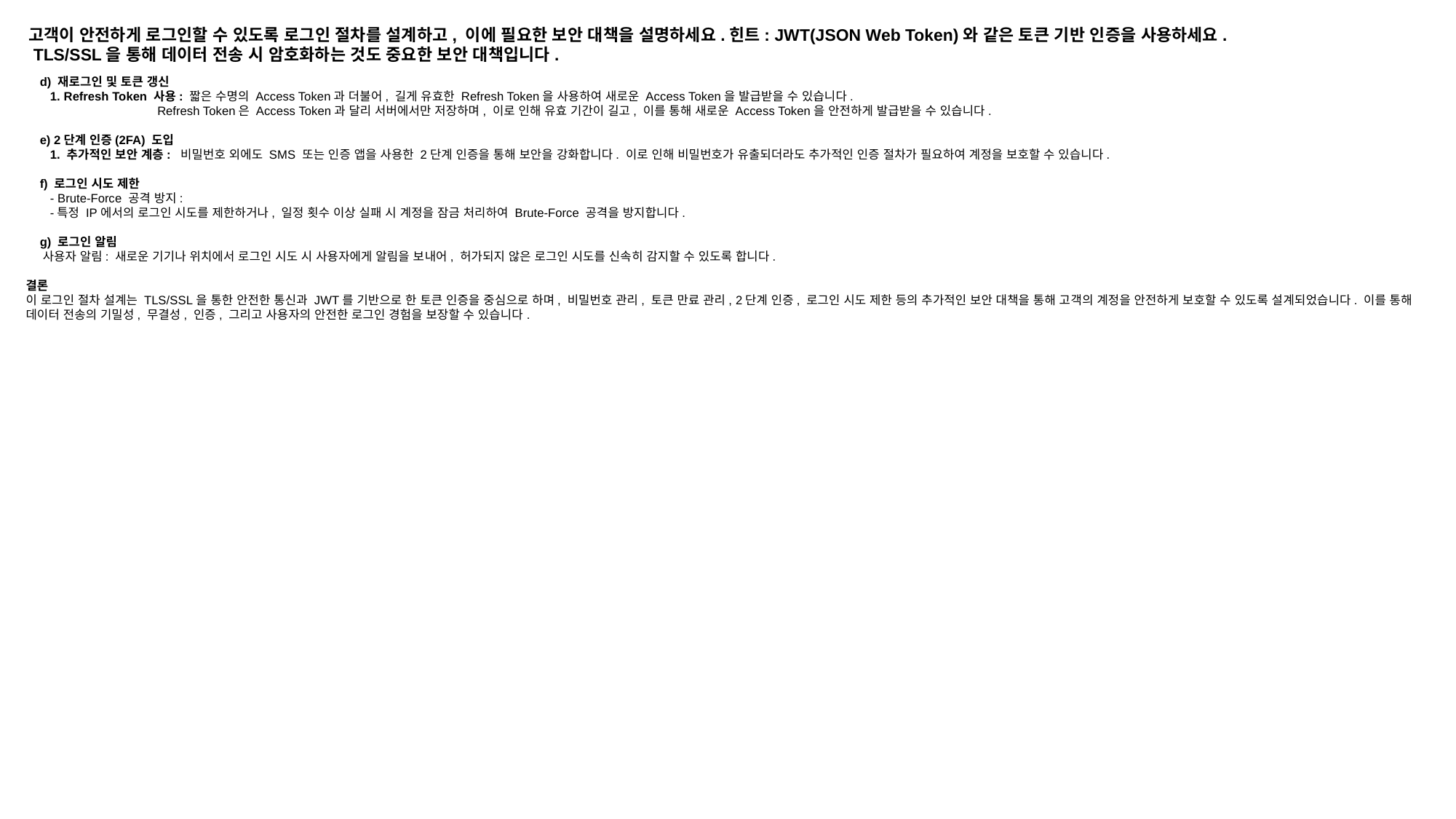

고객이 안전하게 로그인할 수 있도록 로그인 절차를 설계하고, 이에 필요한 보안 대책을 설명하세요.힌트: JWT(JSON Web Token)와 같은 토큰 기반 인증을 사용하세요.
 TLS/SSL을 통해 데이터 전송 시 암호화하는 것도 중요한 보안 대책입니다.
    d) 재로그인 및 토큰 갱신
       1. Refresh Token 사용: 짧은 수명의 Access Token과 더불어, 길게 유효한 Refresh Token을 사용하여 새로운 Access Token을 발급받을 수 있습니다.
                                      Refresh Token은 Access Token과 달리 서버에서만 저장하며, 이로 인해 유효 기간이 길고, 이를 통해 새로운 Access Token을 안전하게 발급받을 수 있습니다.

    e) 2단계 인증(2FA) 도입
       1. 추가적인 보안 계층:  비밀번호 외에도 SMS 또는 인증 앱을 사용한 2단계 인증을 통해 보안을 강화합니다. 이로 인해 비밀번호가 유출되더라도 추가적인 인증 절차가 필요하여 계정을 보호할 수 있습니다.

    f) 로그인 시도 제한
       - Brute-Force 공격 방지:
       -특정 IP에서의 로그인 시도를 제한하거나, 일정 횟수 이상 실패 시 계정을 잠금 처리하여 Brute-Force 공격을 방지합니다.

    g) 로그인 알림
    사용자 알림: 새로운 기기나 위치에서 로그인 시도 시 사용자에게 알림을 보내어, 허가되지 않은 로그인 시도를 신속히 감지할 수 있도록 합니다.

결론
이 로그인 절차 설계는 TLS/SSL을 통한 안전한 통신과 JWT를 기반으로 한 토큰 인증을 중심으로 하며, 비밀번호 관리, 토큰 만료 관리, 2단계 인증, 로그인 시도 제한 등의 추가적인 보안 대책을 통해 고객의 계정을 안전하게 보호할 수 있도록 설계되었습니다. 이를 통해 데이터 전송의 기밀성, 무결성, 인증, 그리고 사용자의 안전한 로그인 경험을 보장할 수 있습니다.